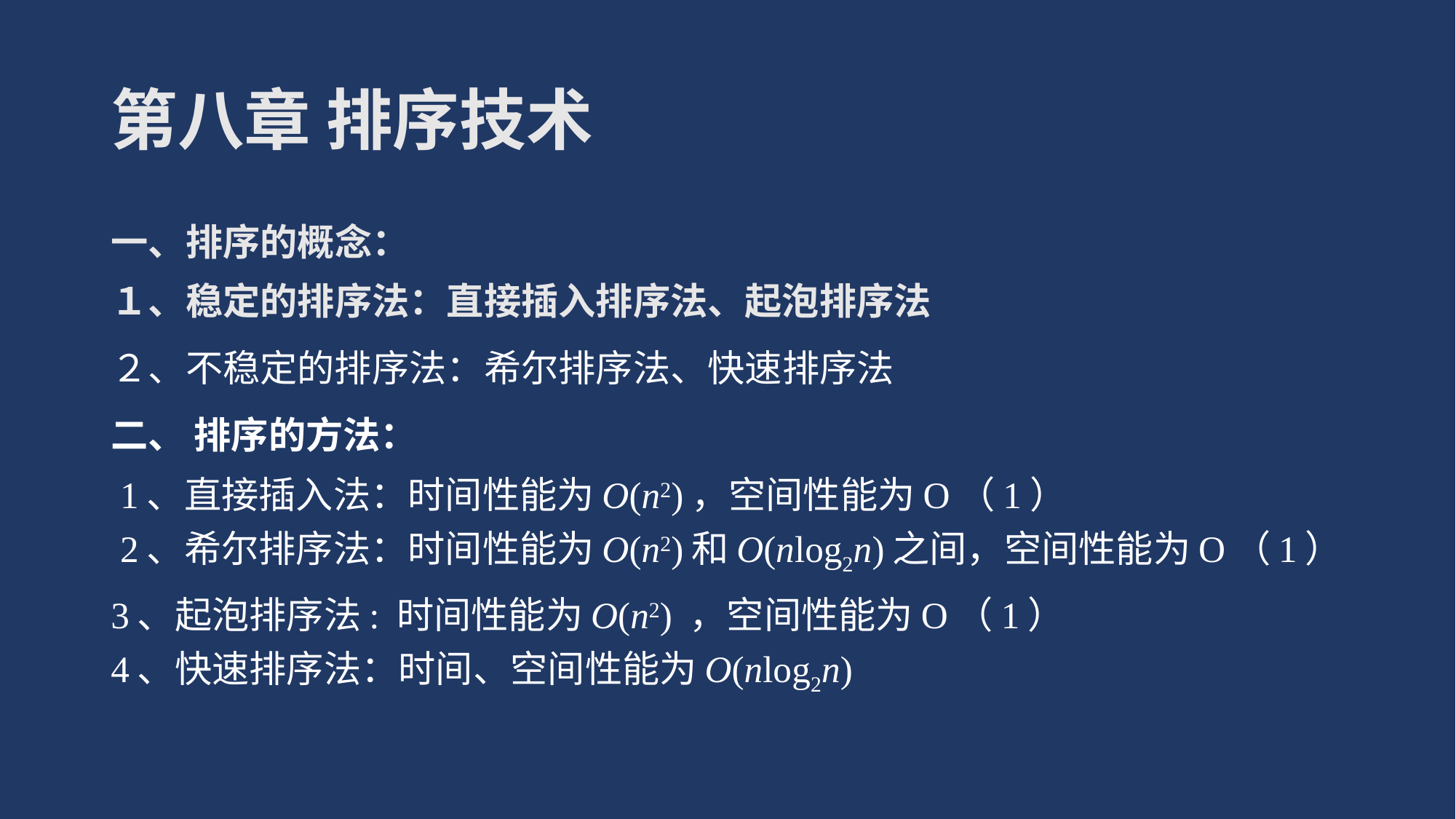

# 第八章 排序技术
一、排序的概念：
１、稳定的排序法：直接插入排序法、起泡排序法
２、不稳定的排序法：希尔排序法、快速排序法
二、 排序的方法：
 1、直接插入法：时间性能为O(n2)，空间性能为O（1）
 2、希尔排序法：时间性能为O(n2)和O(nlog2n)之间，空间性能为O（1）
3、起泡排序法: 时间性能为O(n2) ，空间性能为O（1）
4、快速排序法：时间、空间性能为O(nlog2n)